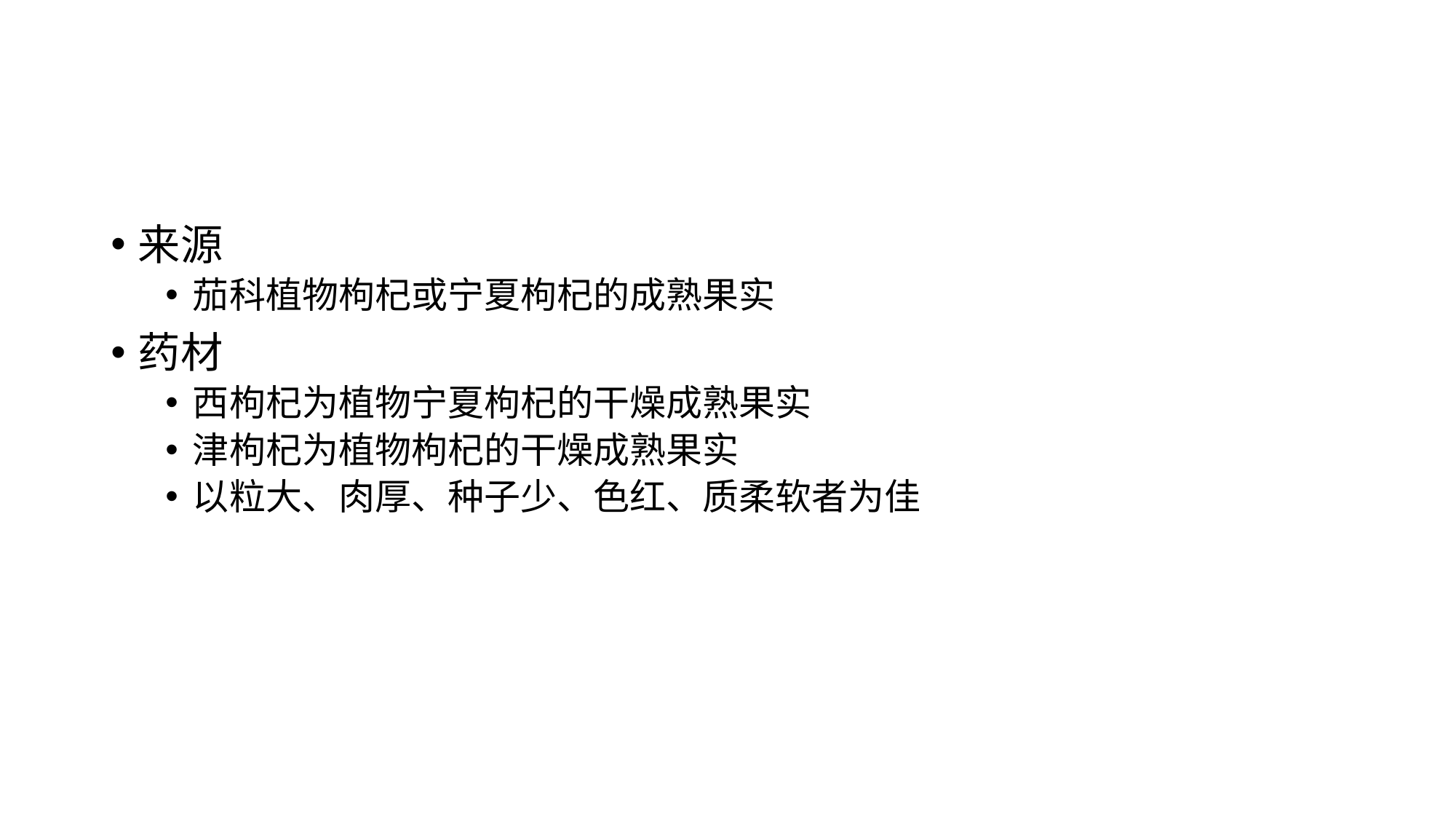

#
来源
茄科植物枸杞或宁夏枸杞的成熟果实
药材
西枸杞为植物宁夏枸杞的干燥成熟果实
津枸杞为植物枸杞的干燥成熟果实
以粒大、肉厚、种子少、色红、质柔软者为佳